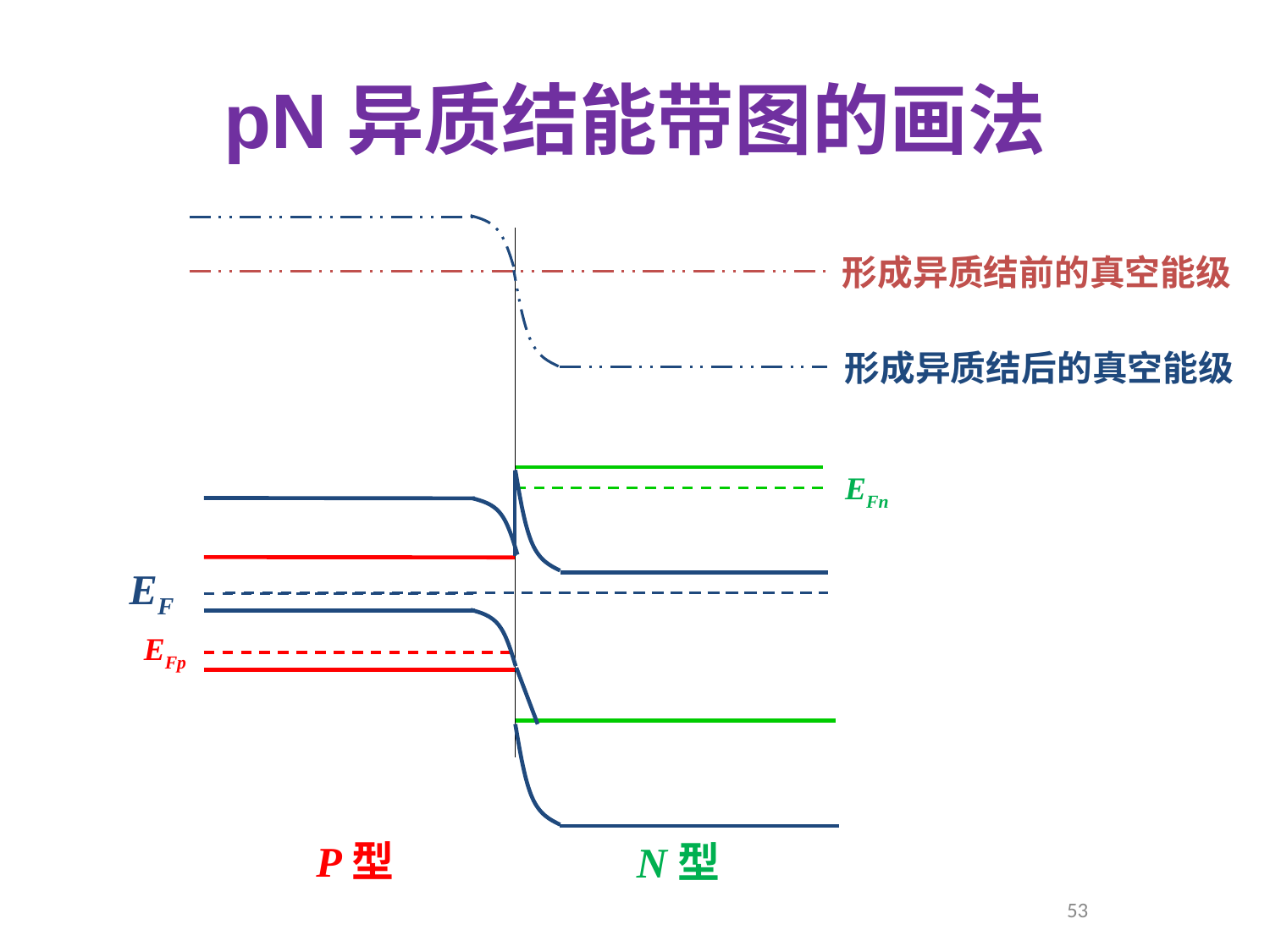

# pN异质结能带图的画法

形成异质结前的真空能级

形成异质结后的真空能级
EFn

EF

EFp

P型
N型
53